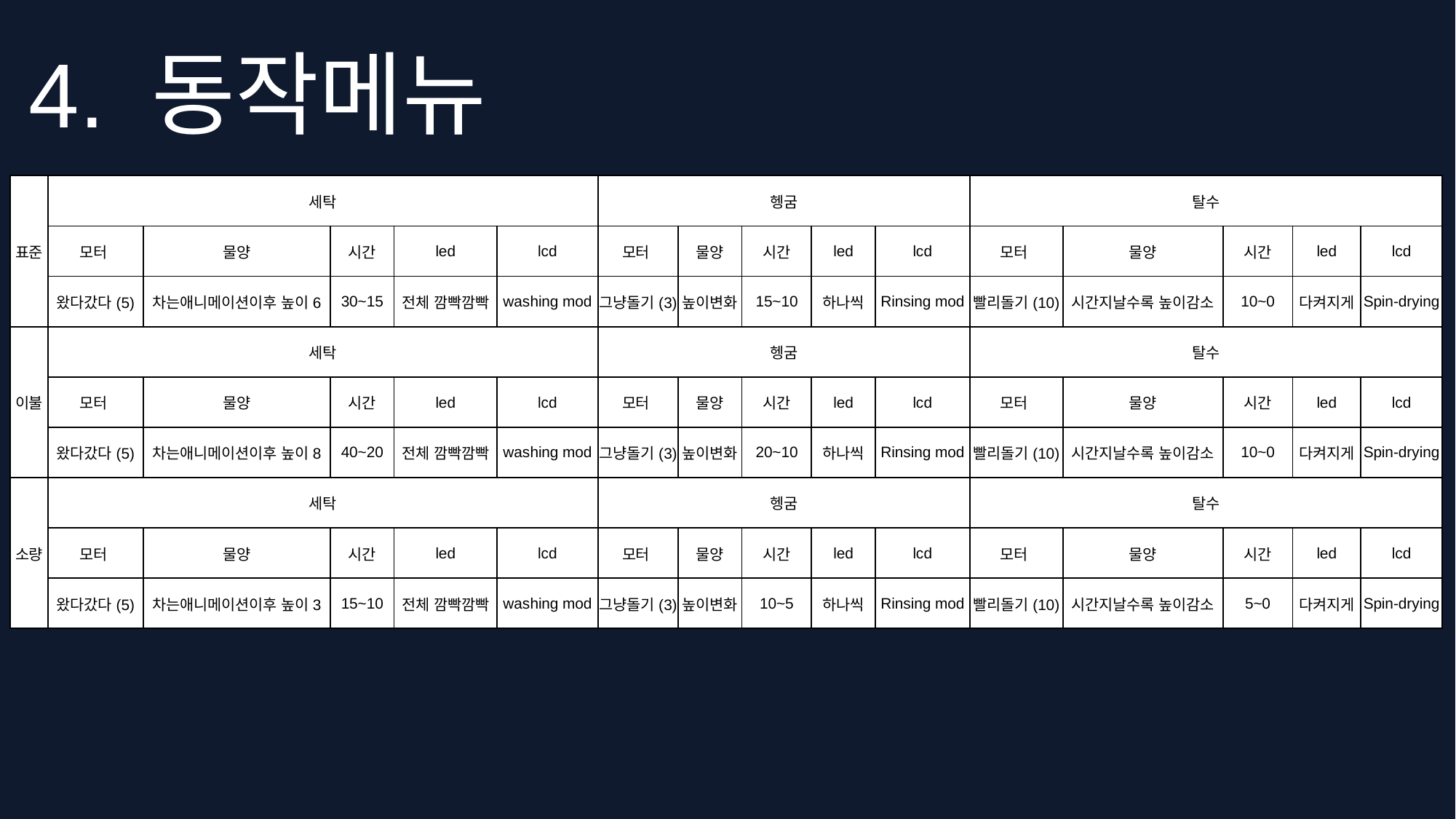

4. 동작메뉴
| 표준 | 세탁 |  |  |  |  | 헹굼 |  |  |  |  | 탈수 |  |  |  |  |
| --- | --- | --- | --- | --- | --- | --- | --- | --- | --- | --- | --- | --- | --- | --- | --- |
|  | 모터 | 물양 | 시간 | led | lcd | 모터 | 물양 | 시간 | led | lcd | 모터 | 물양 | 시간 | led | lcd |
|  | 왔다갔다(5) | 차는애니메이션이후 높이6 | 30~15 | 전체 깜빡깜빡 | washing mod | 그냥돌기(3) | 높이변화 | 15~10 | 하나씩 | Rinsing mod | 빨리돌기(10) | 시간지날수록 높이감소 | 10~0 | 다켜지게 | Spin-drying |
| 이불 | 세탁 |  |  |  |  | 헹굼 |  |  |  |  | 탈수 |  |  |  |  |
|  | 모터 | 물양 | 시간 | led | lcd | 모터 | 물양 | 시간 | led | lcd | 모터 | 물양 | 시간 | led | lcd |
|  | 왔다갔다(5) | 차는애니메이션이후 높이8 | 40~20 | 전체 깜빡깜빡 | washing mod | 그냥돌기(3) | 높이변화 | 20~10 | 하나씩 | Rinsing mod | 빨리돌기(10) | 시간지날수록 높이감소 | 10~0 | 다켜지게 | Spin-drying |
| 소량 | 세탁 |  |  |  |  | 헹굼 |  |  |  |  | 탈수 |  |  |  |  |
|  | 모터 | 물양 | 시간 | led | lcd | 모터 | 물양 | 시간 | led | lcd | 모터 | 물양 | 시간 | led | lcd |
|  | 왔다갔다(5) | 차는애니메이션이후 높이3 | 15~10 | 전체 깜빡깜빡 | washing mod | 그냥돌기(3) | 높이변화 | 10~5 | 하나씩 | Rinsing mod | 빨리돌기(10) | 시간지날수록 높이감소 | 5~0 | 다켜지게 | Spin-drying |